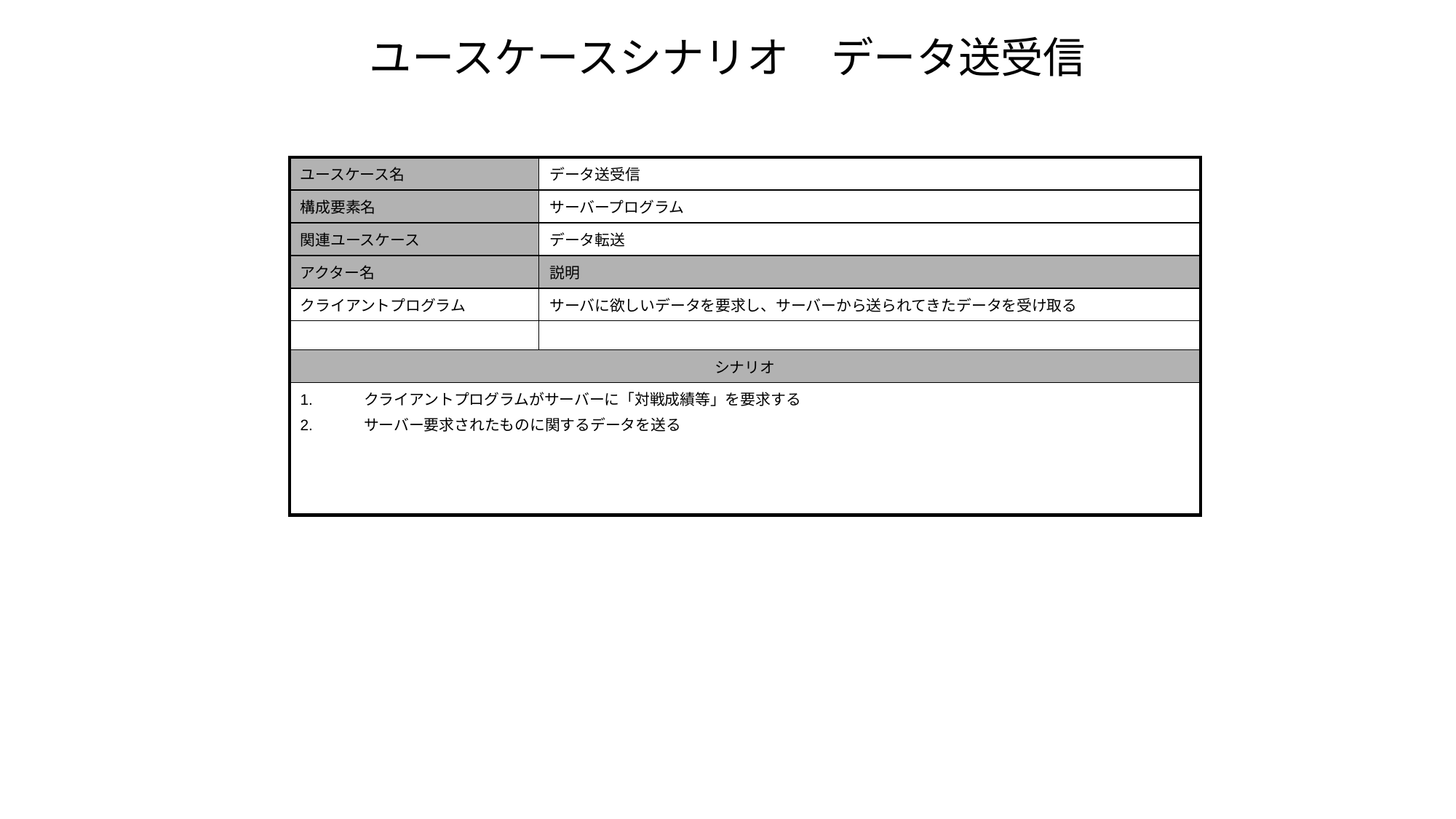

ユースケースシナリオ　データ送受信
| ユースケース名 | データ送受信 |
| --- | --- |
| 構成要素名 | サーバープログラム |
| 関連ユースケース | データ転送 |
| アクター名 | 説明 |
| クライアントプログラム | サーバに欲しいデータを要求し、サーバーから送られてきたデータを受け取る |
|  |  |
| シナリオ |  |
| クライアントプログラムがサーバーに「対戦成績等」を要求する サーバー要求されたものに関するデータを送る |  |